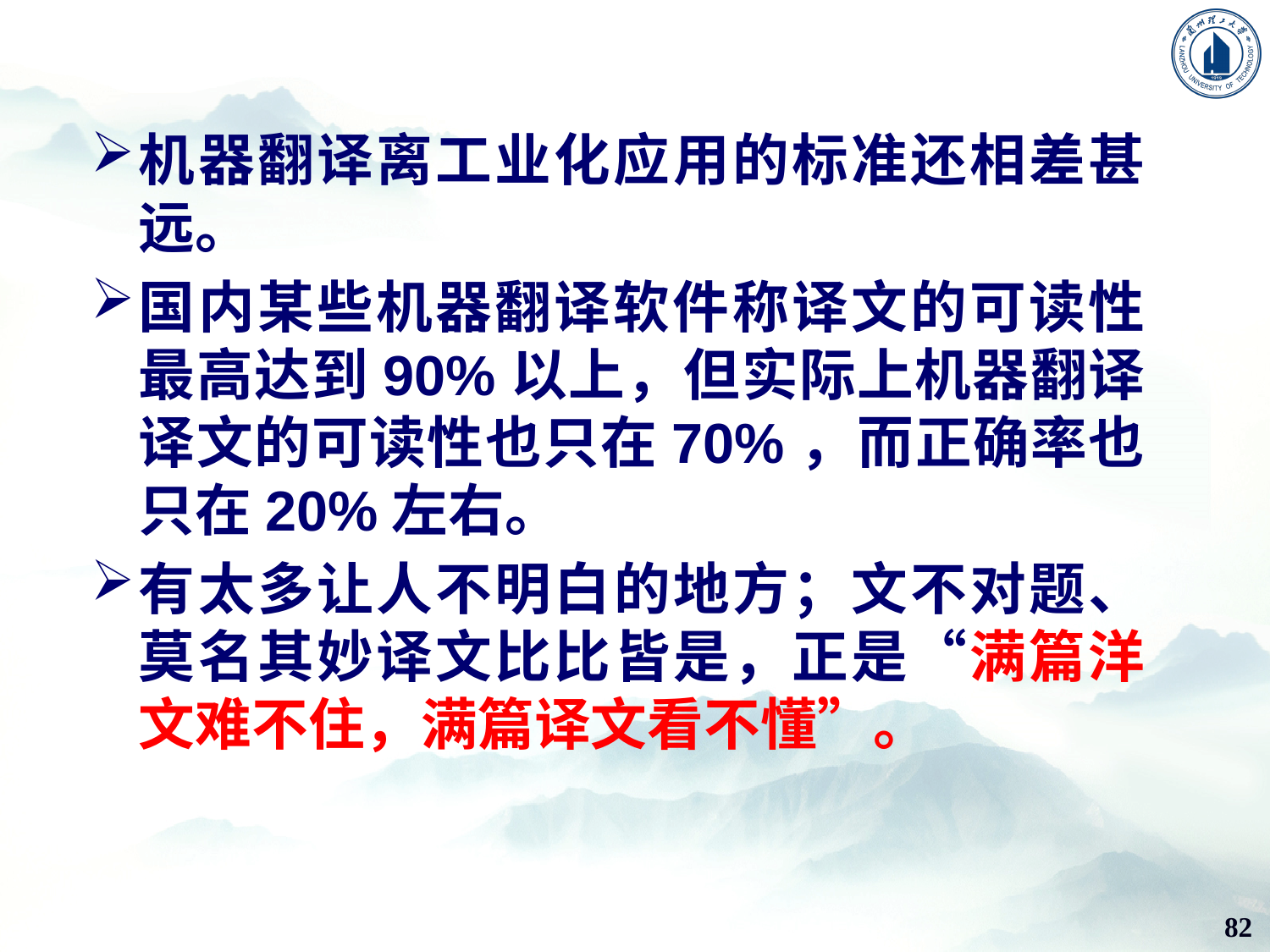

机器翻译离工业化应用的标准还相差甚远。
国内某些机器翻译软件称译文的可读性最高达到90%以上，但实际上机器翻译译文的可读性也只在70%，而正确率也只在20%左右。
有太多让人不明白的地方；文不对题、莫名其妙译文比比皆是，正是“满篇洋文难不住，满篇译文看不懂”。
82